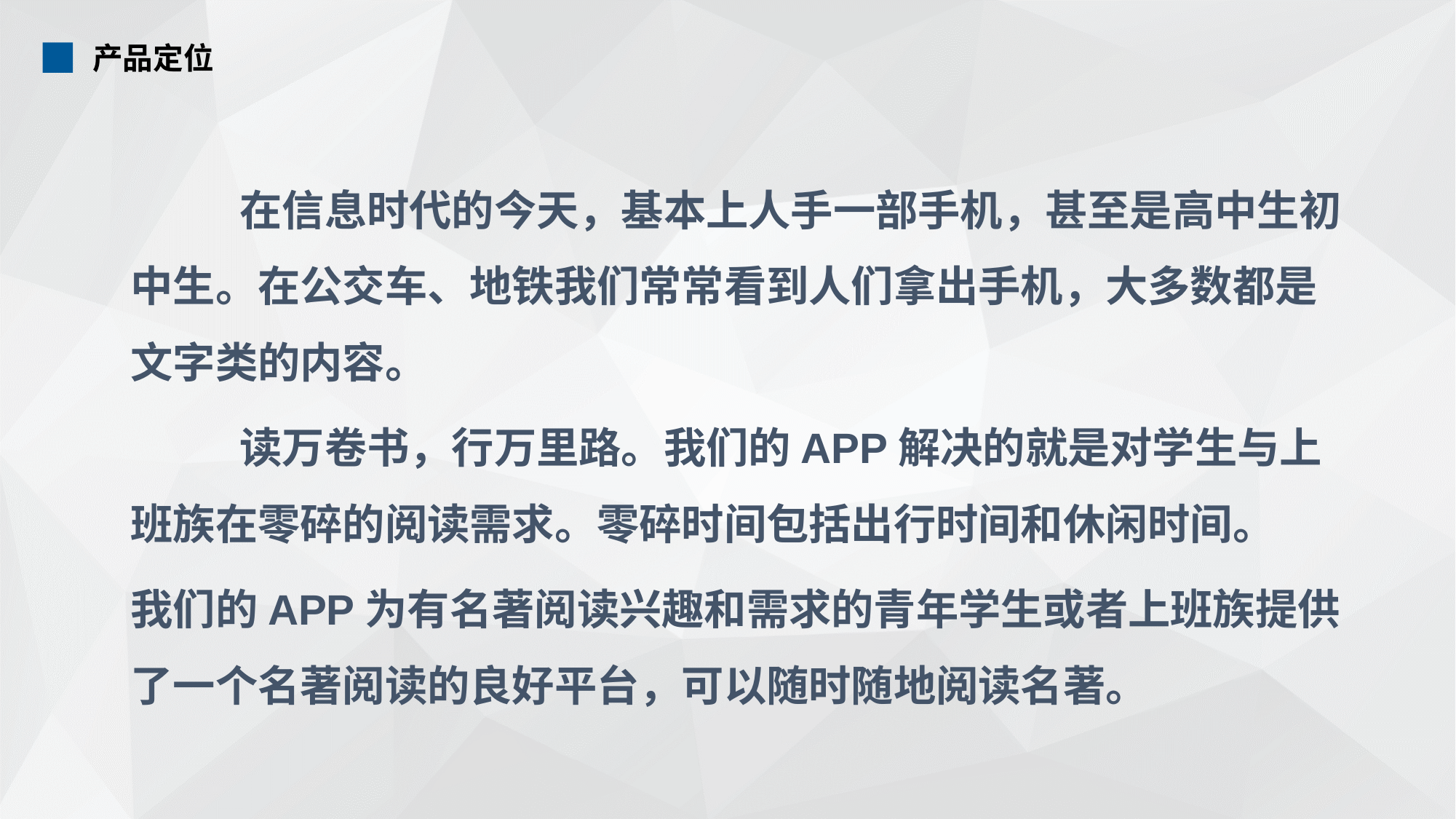

产品定位

	在信息时代的今天，基本上人手一部手机，甚至是高中生初中生。在公交车、地铁我们常常看到人们拿出手机，大多数都是文字类的内容。
	读万卷书，行万里路。我们的APP解决的就是对学生与上班族在零碎的阅读需求。零碎时间包括出行时间和休闲时间。
我们的APP为有名著阅读兴趣和需求的青年学生或者上班族提供了一个名著阅读的良好平台，可以随时随地阅读名著。